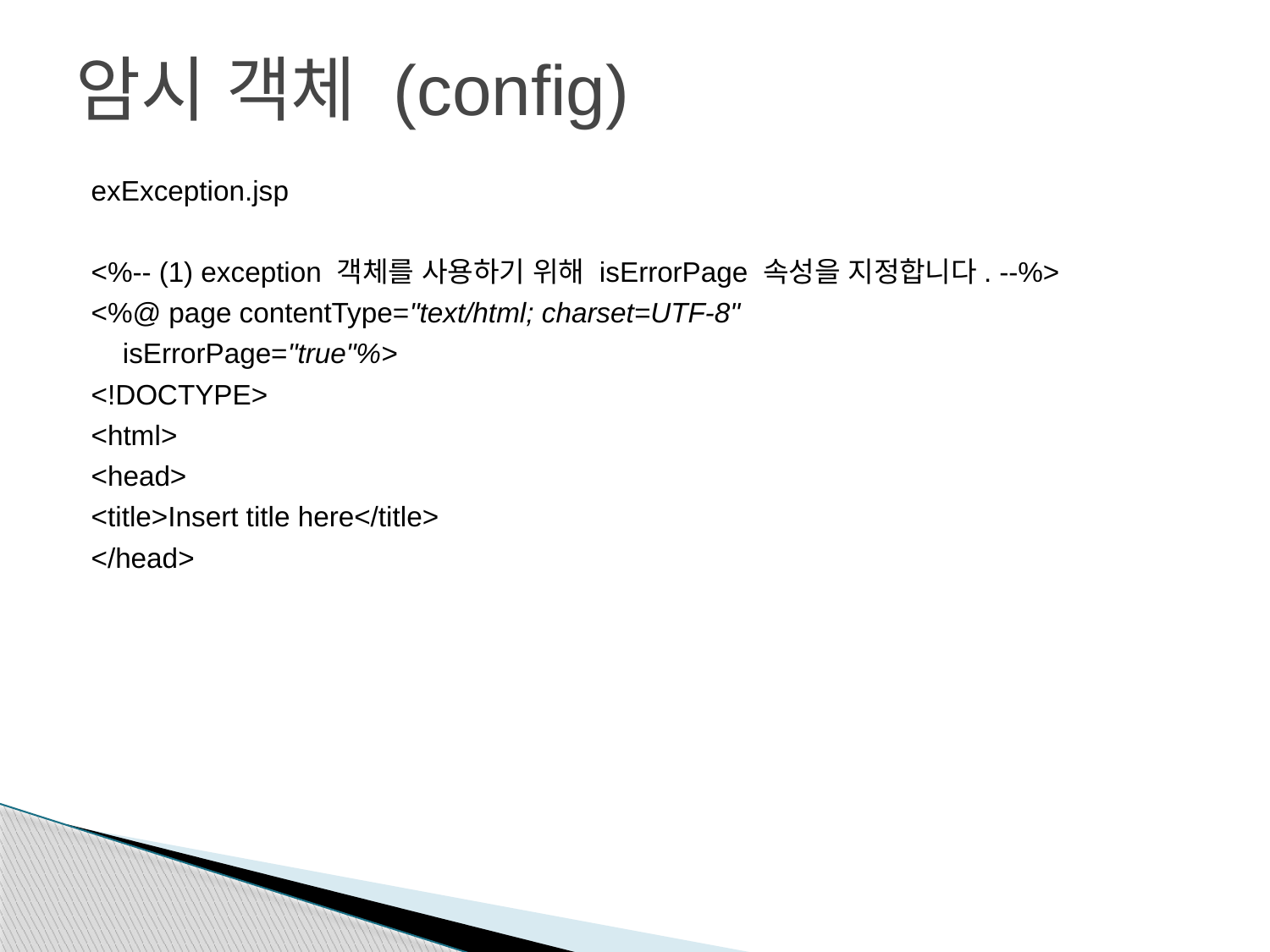

# 암시 객체 (config)
exException.jsp

<%-- (1) exception 객체를 사용하기 위해 isErrorPage 속성을 지정합니다. --%>
<%@ page contentType="text/html; charset=UTF-8"
    isErrorPage="true"%>
<!DOCTYPE>
<html>
<head>
<title>Insert title here</title>
</head>